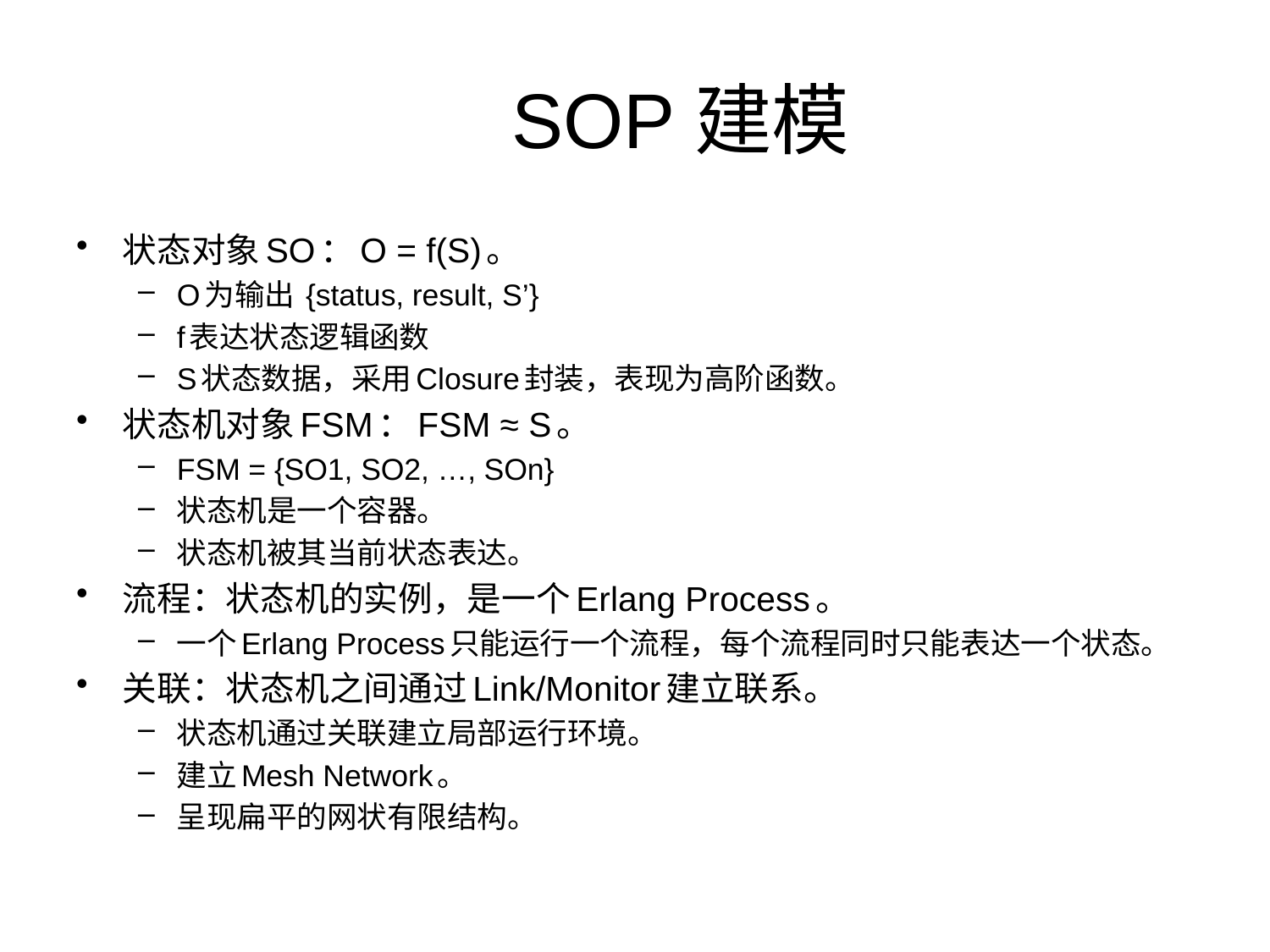

# SOP建模
状态对象SO：O = f(S)。
O为输出 {status, result, S’}
f表达状态逻辑函数
S状态数据，采用Closure封装，表现为高阶函数。
状态机对象FSM：FSM ≈ S。
FSM = {SO1, SO2, …, SOn}
状态机是一个容器。
状态机被其当前状态表达。
流程：状态机的实例，是一个Erlang Process。
一个Erlang Process只能运行一个流程，每个流程同时只能表达一个状态。
关联：状态机之间通过Link/Monitor建立联系。
状态机通过关联建立局部运行环境。
建立Mesh Network。
呈现扁平的网状有限结构。